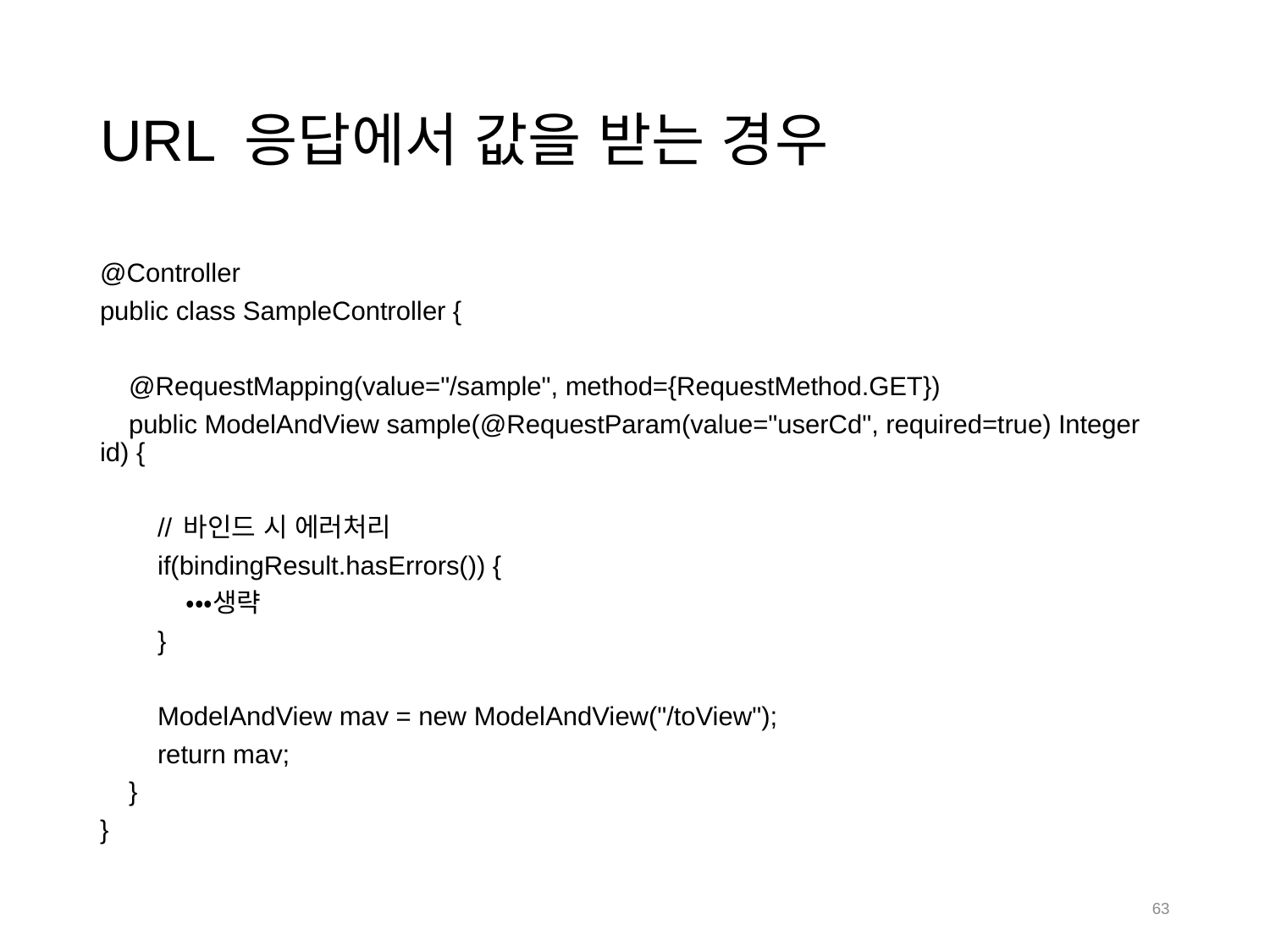

# URL 응답에서 값을 받는 경우
@Controller
public class SampleController {

    @RequestMapping(value="/sample", method={RequestMethod.GET})
    public ModelAndView sample(@RequestParam(value="userCd", required=true) Integer id) {

        // 바인드 시 에러처리
        if(bindingResult.hasErrors()) {
           ・・・생략
        }

        ModelAndView mav = new ModelAndView("/toView");
        return mav;
    }
}

63